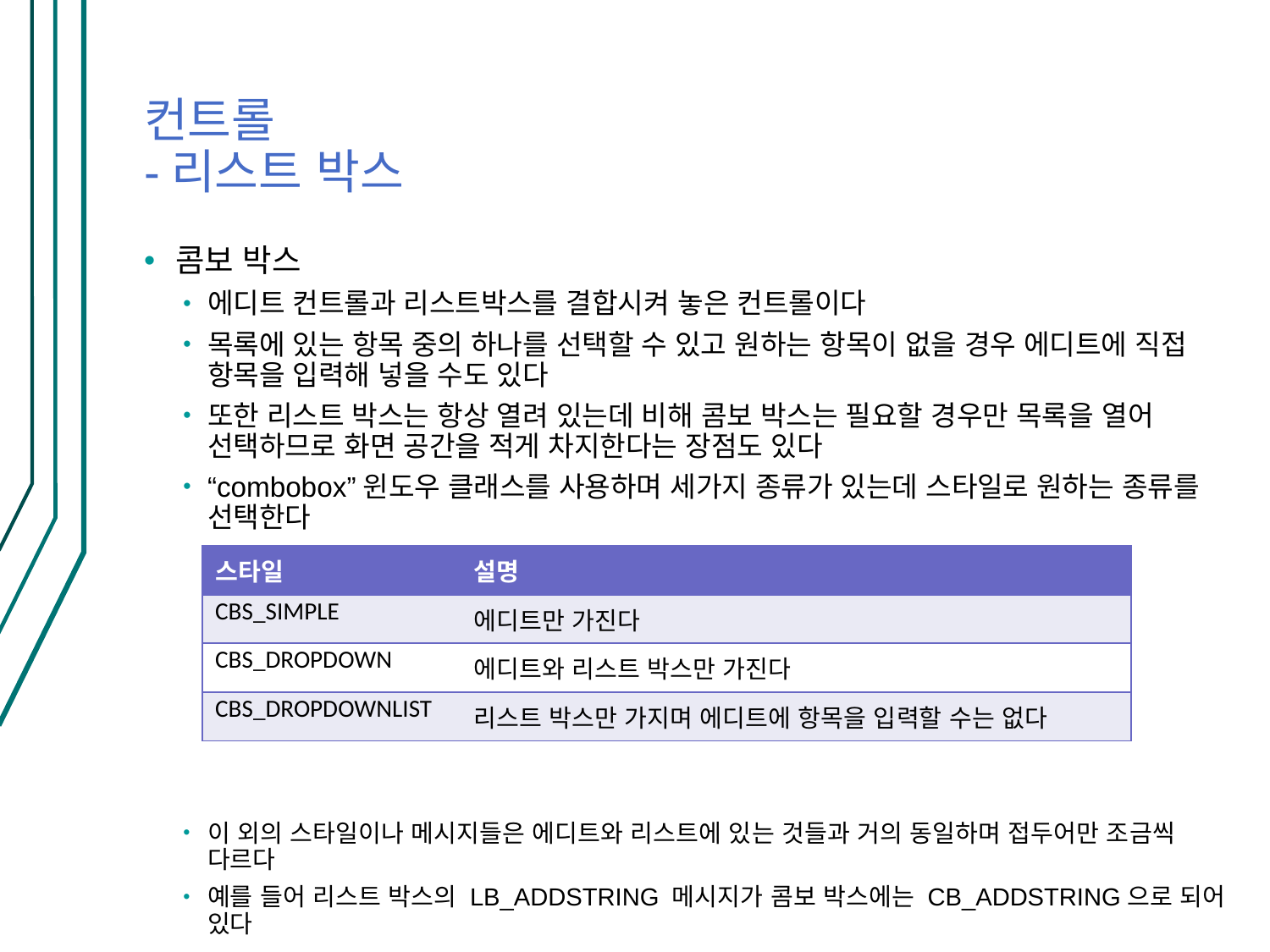

# 컨트롤 -리스트 박스
콤보 박스
에디트 컨트롤과 리스트박스를 결합시켜 놓은 컨트롤이다
목록에 있는 항목 중의 하나를 선택할 수 있고 원하는 항목이 없을 경우 에디트에 직접 항목을 입력해 넣을 수도 있다
또한 리스트 박스는 항상 열려 있는데 비해 콤보 박스는 필요할 경우만 목록을 열어 선택하므로 화면 공간을 적게 차지한다는 장점도 있다
“combobox”윈도우 클래스를 사용하며 세가지 종류가 있는데 스타일로 원하는 종류를 선택한다

이 외의 스타일이나 메시지들은 에디트와 리스트에 있는 것들과 거의 동일하며 접두어만 조금씩 다르다
예를 들어 리스트 박스의 LB_ADDSTRING 메시지가 콤보 박스에는 CB_ADDSTRING으로 되어 있다
| 스타일 | 설명 |
| --- | --- |
| CBS\_SIMPLE | 에디트만 가진다 |
| CBS\_DROPDOWN | 에디트와 리스트 박스만 가진다 |
| CBS\_DROPDOWNLIST | 리스트 박스만 가지며 에디트에 항목을 입력할 수는 없다 |